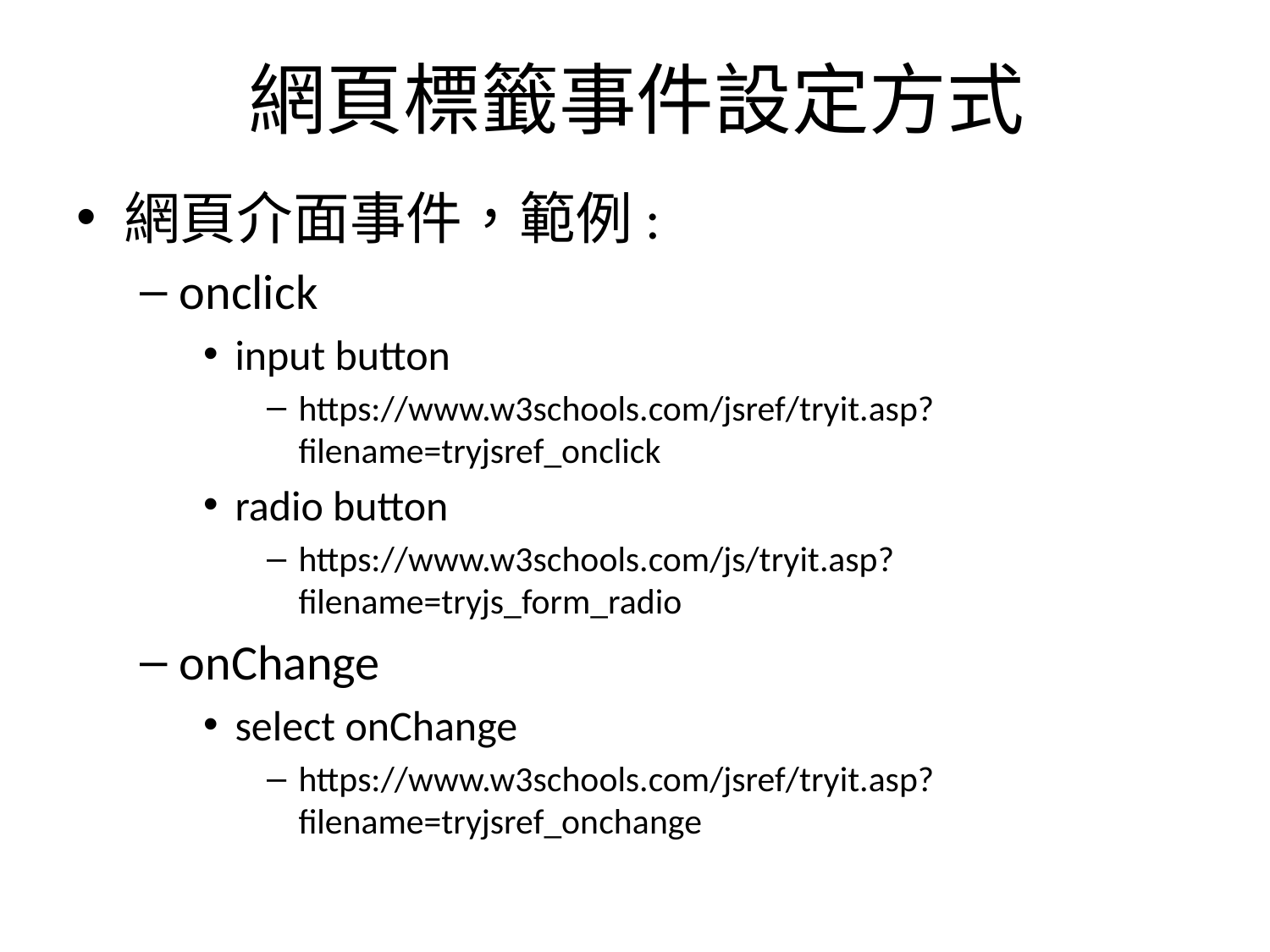

# 網頁標籤事件設定方式
網頁介面事件，範例:
onclick
input button
https://www.w3schools.com/jsref/tryit.asp?filename=tryjsref_onclick
radio button
https://www.w3schools.com/js/tryit.asp?filename=tryjs_form_radio
onChange
select onChange
https://www.w3schools.com/jsref/tryit.asp?filename=tryjsref_onchange